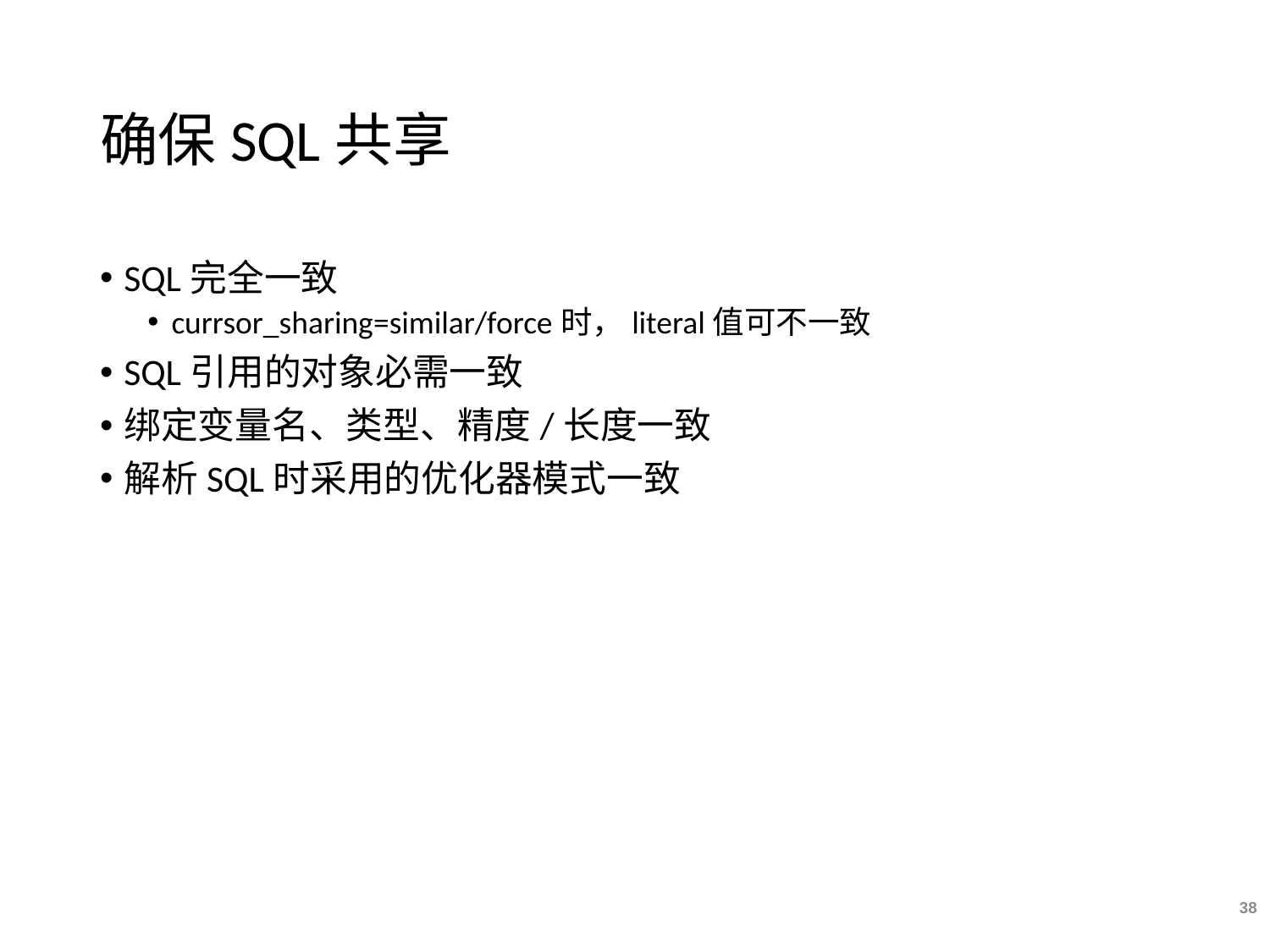

# 确保SQL共享
SQL完全一致
currsor_sharing=similar/force时，literal值可不一致
SQL引用的对象必需一致
绑定变量名、类型、精度/长度一致
解析SQL时采用的优化器模式一致

38